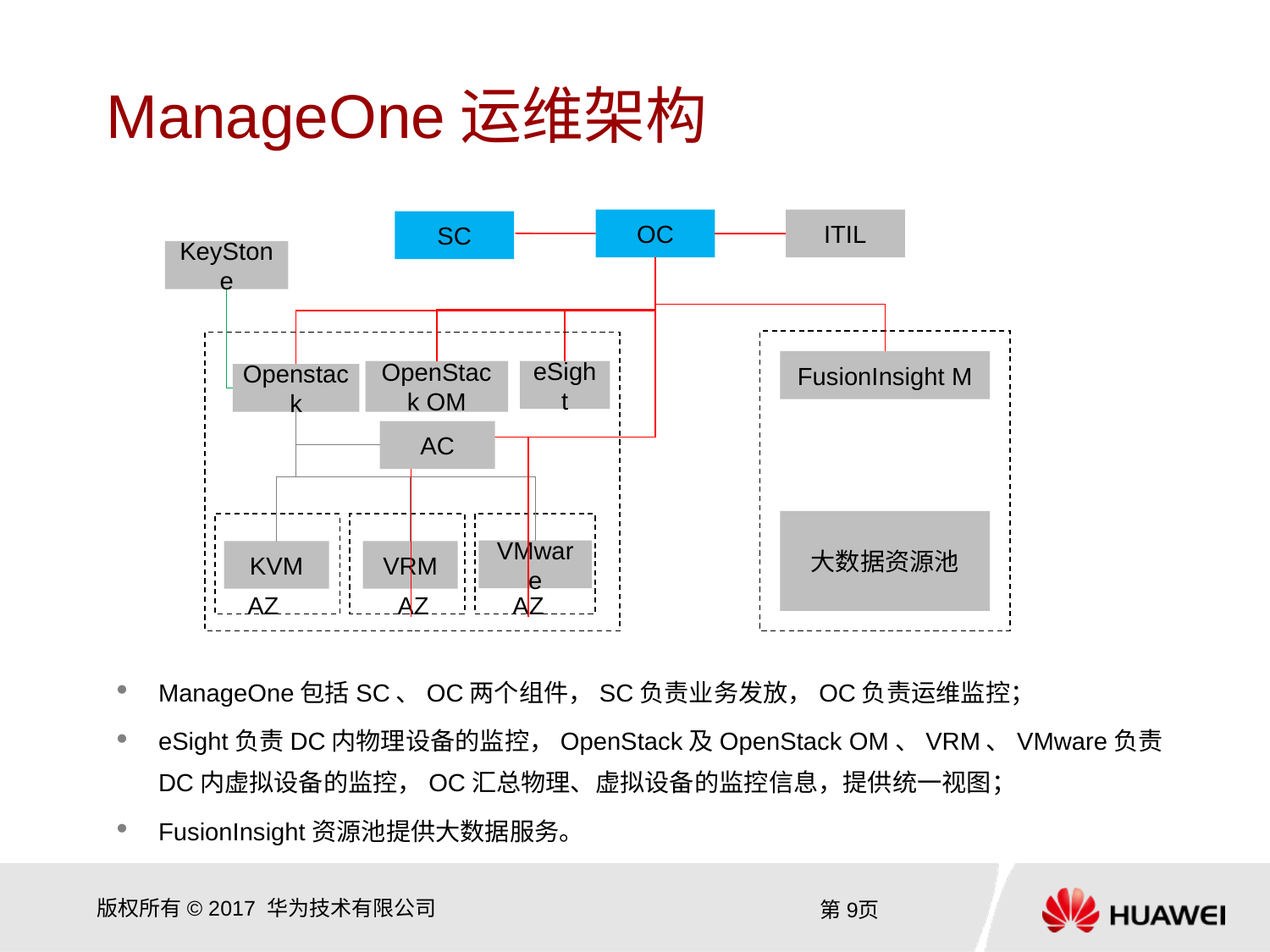

# ManageOne运维架构
OC
ITIL
SC
KeyStone

FusionInsight M
OpenStack OM
eSight
Openstack
AC
大数据资源池

VMware
KVM
VRM
AZ
AZ
AZ
ManageOne包括SC、OC两个组件，SC负责业务发放，OC负责运维监控；
eSight负责DC内物理设备的监控，OpenStack及OpenStack OM、VRM、VMware负责DC内虚拟设备的监控，OC汇总物理、虚拟设备的监控信息，提供统一视图；
FusionInsight资源池提供大数据服务。